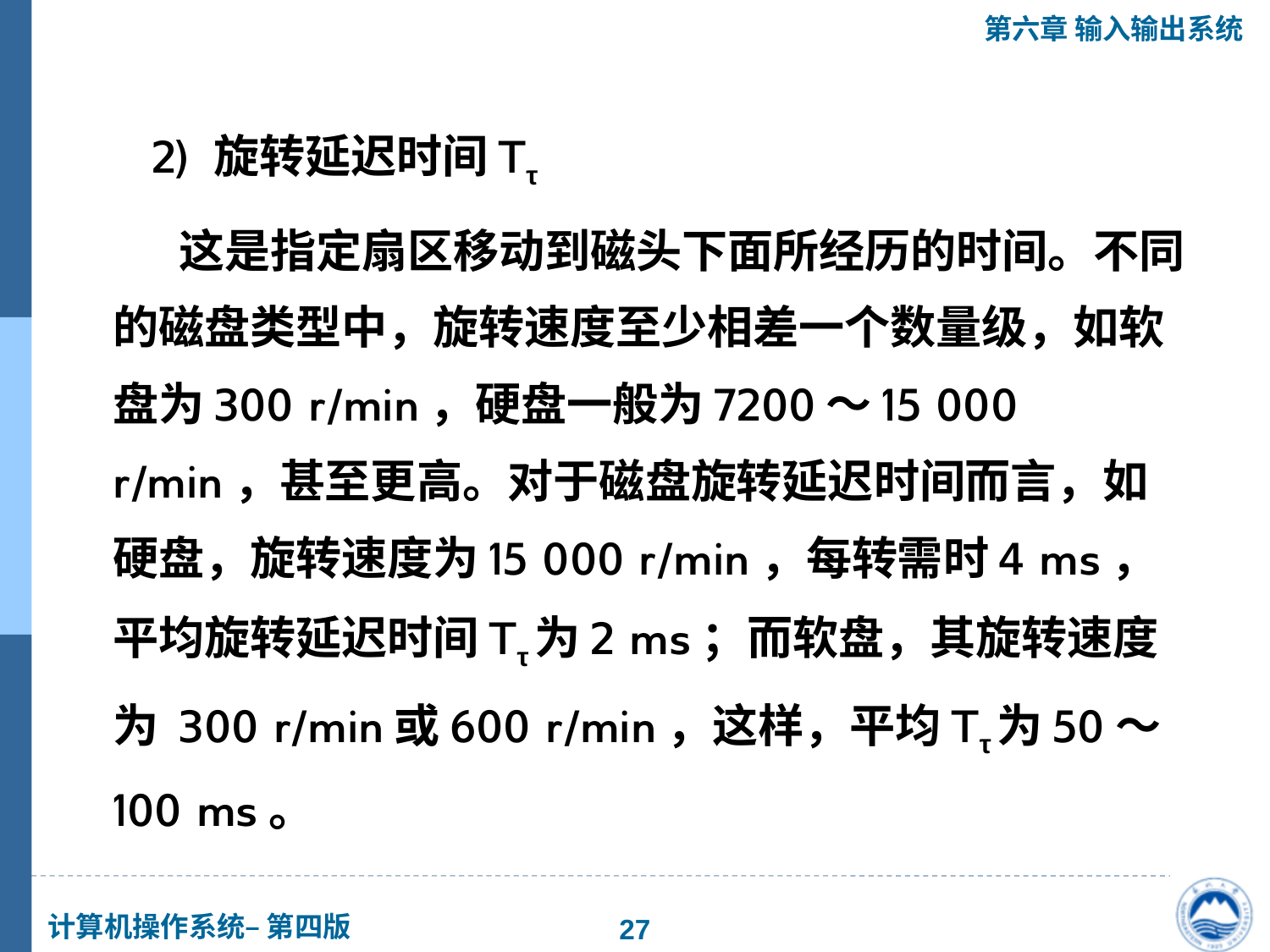

2) 旋转延迟时间Tτ
　 　这是指定扇区移动到磁头下面所经历的时间。不同的磁盘类型中，旋转速度至少相差一个数量级，如软盘为300 r/min，硬盘一般为7200～15 000 r/min，甚至更高。对于磁盘旋转延迟时间而言，如硬盘，旋转速度为15 000 r/min，每转需时4 ms，平均旋转延迟时间Tτ为2 ms；而软盘，其旋转速度为 300 r/min或600 r/min，这样，平均Tτ为50～100 ms。